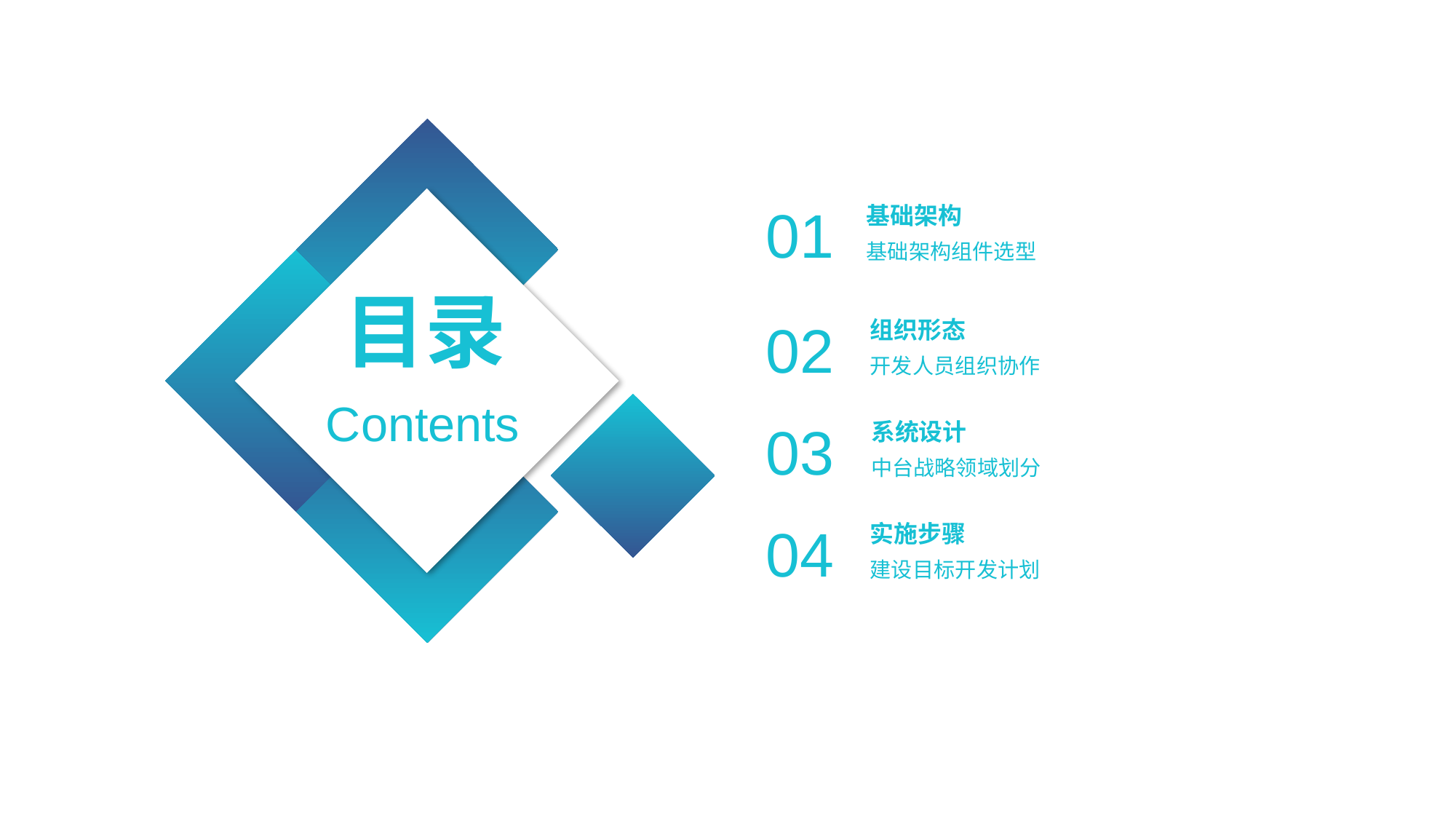

01
基础架构
基础架构组件选型
目录
Contents
02
组织形态
开发人员组织协作
03
系统设计
中台战略领域划分
04
实施步骤
建设目标开发计划